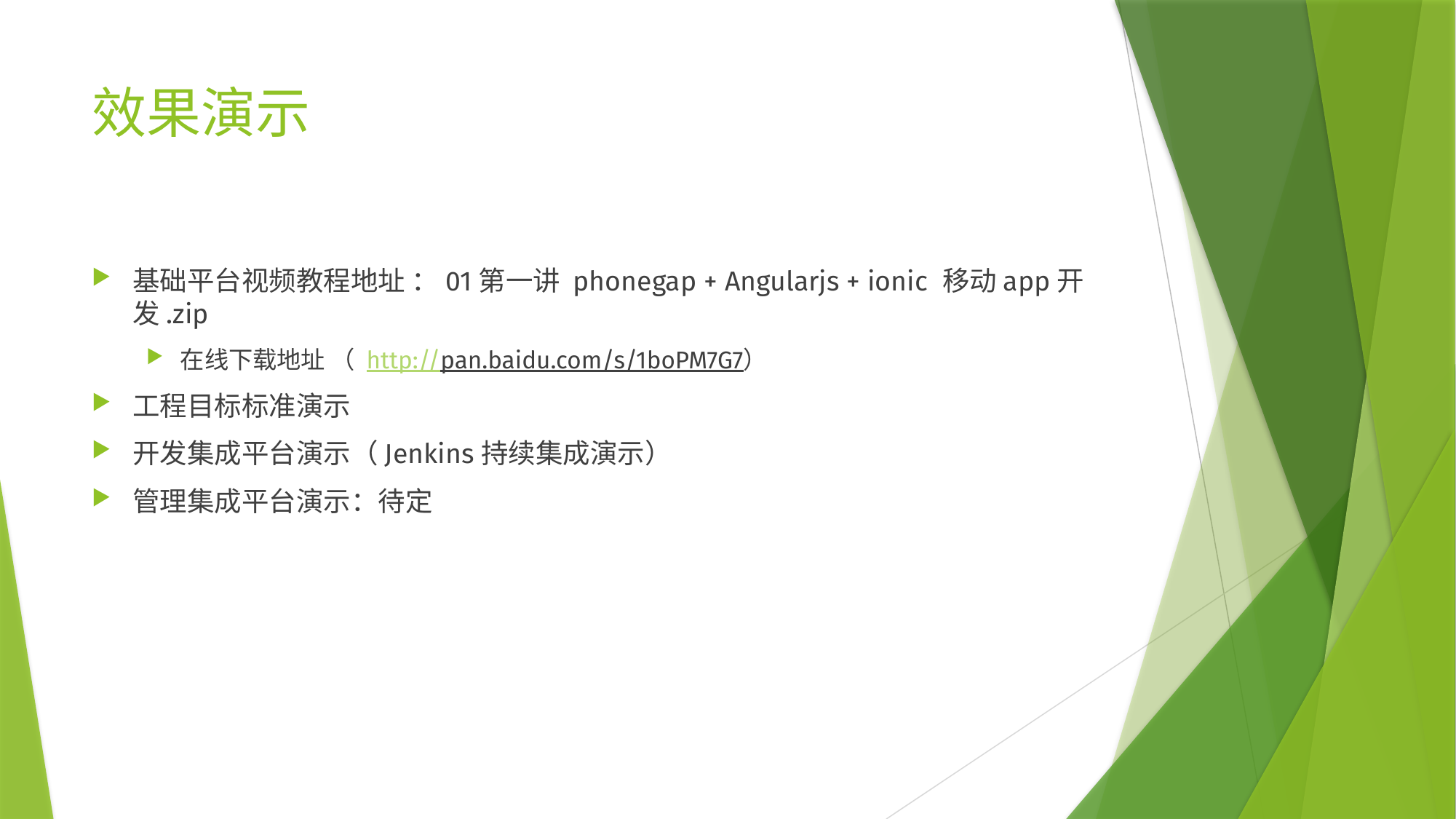

# 效果演示
基础平台视频教程地址 ：01第一讲 phonegap + Angularjs + ionic 移动app开发.zip
在线下载地址 （ http://pan.baidu.com/s/1boPM7G7）
工程目标标准演示
开发集成平台演示（Jenkins持续集成演示）
管理集成平台演示：待定